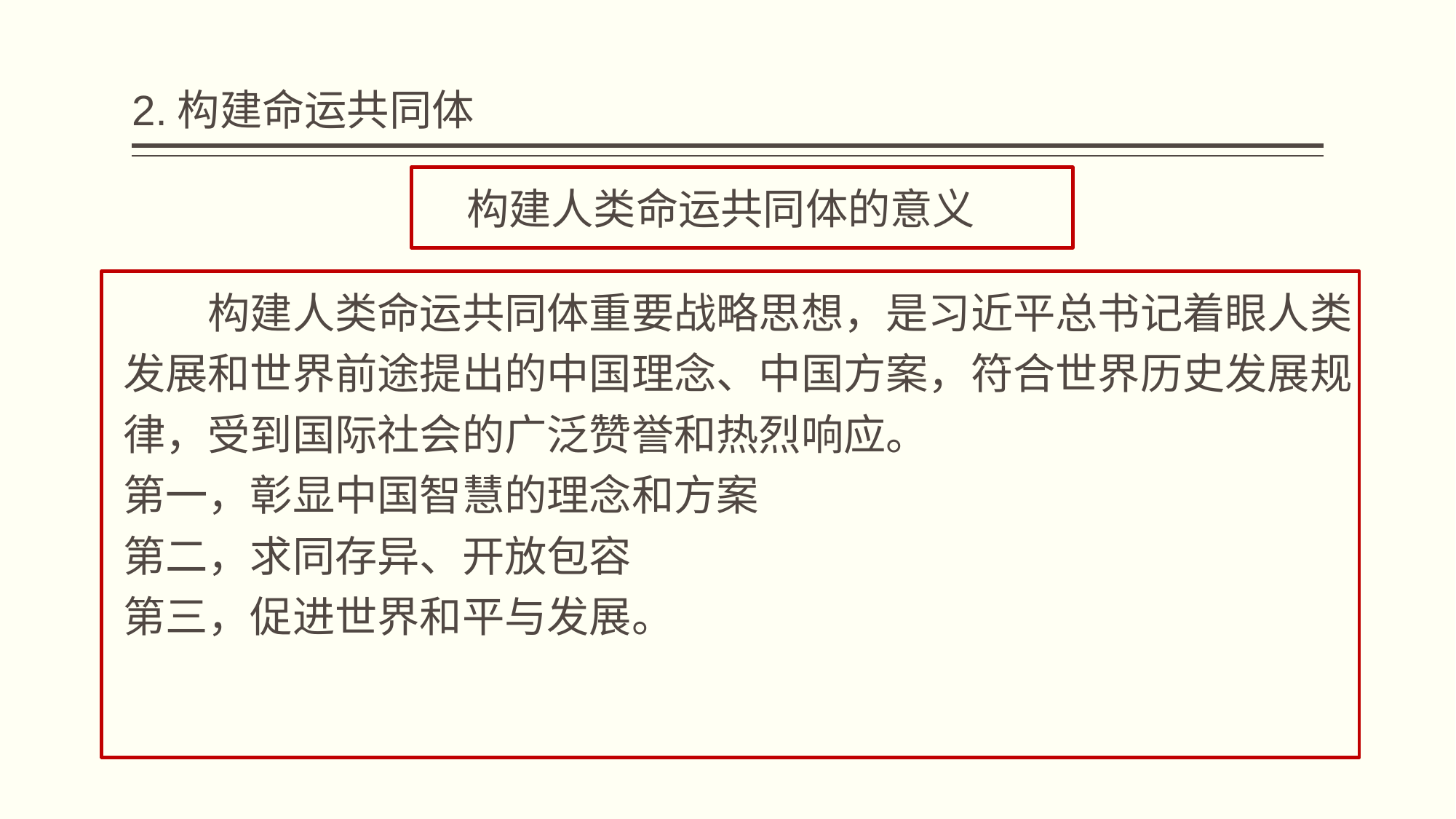

# 2.构建命运共同体
构建人类命运共同体的意义
　　构建人类命运共同体重要战略思想，是习近平总书记着眼人类发展和世界前途提出的中国理念、中国方案，符合世界历史发展规律，受到国际社会的广泛赞誉和热烈响应。
第一，彰显中国智慧的理念和方案
第二，求同存异、开放包容
第三，促进世界和平与发展。